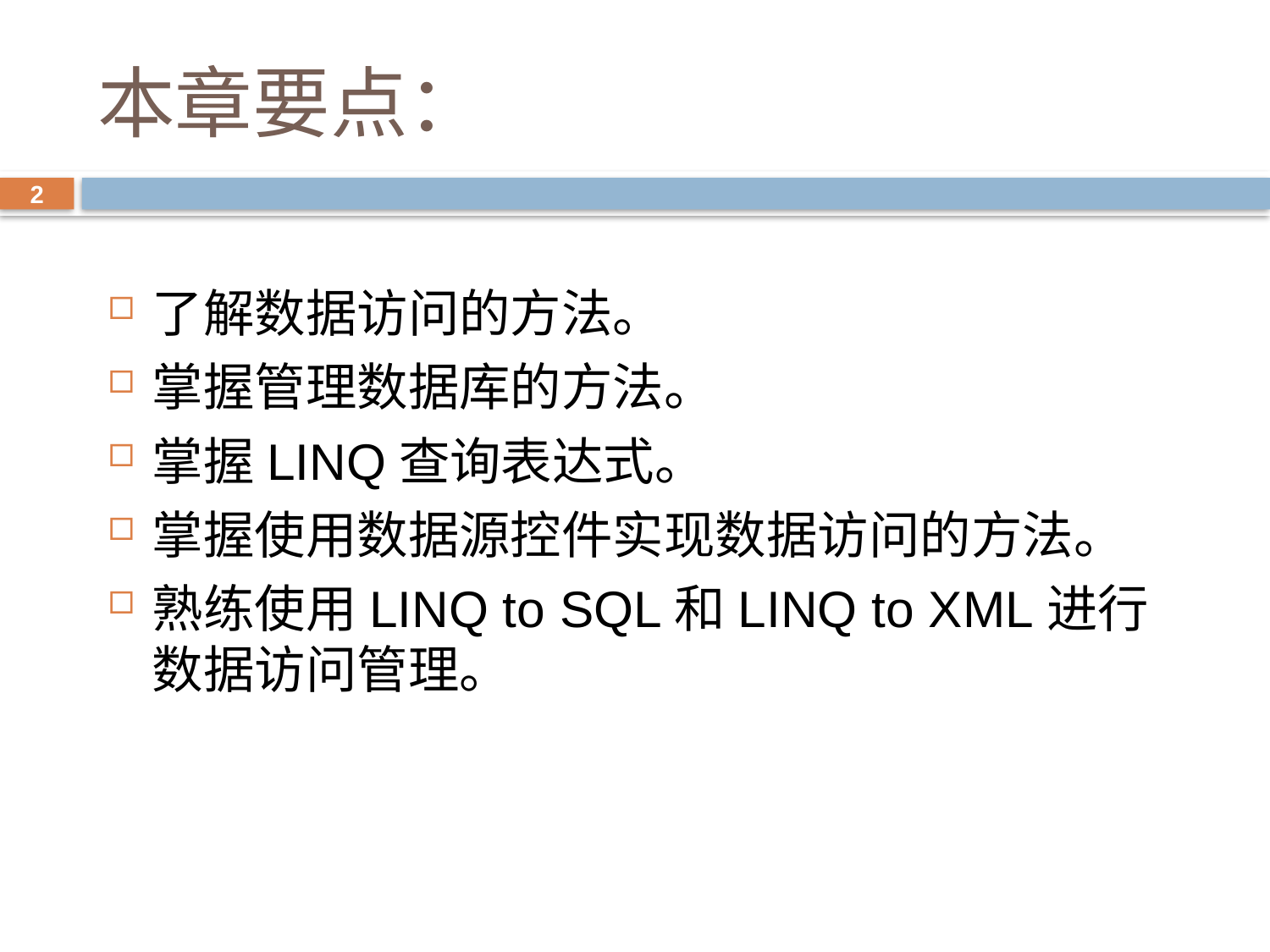

# 本章要点：
2
了解数据访问的方法。
掌握管理数据库的方法。
掌握LINQ查询表达式。
掌握使用数据源控件实现数据访问的方法。
熟练使用LINQ to SQL和LINQ to XML进行数据访问管理。